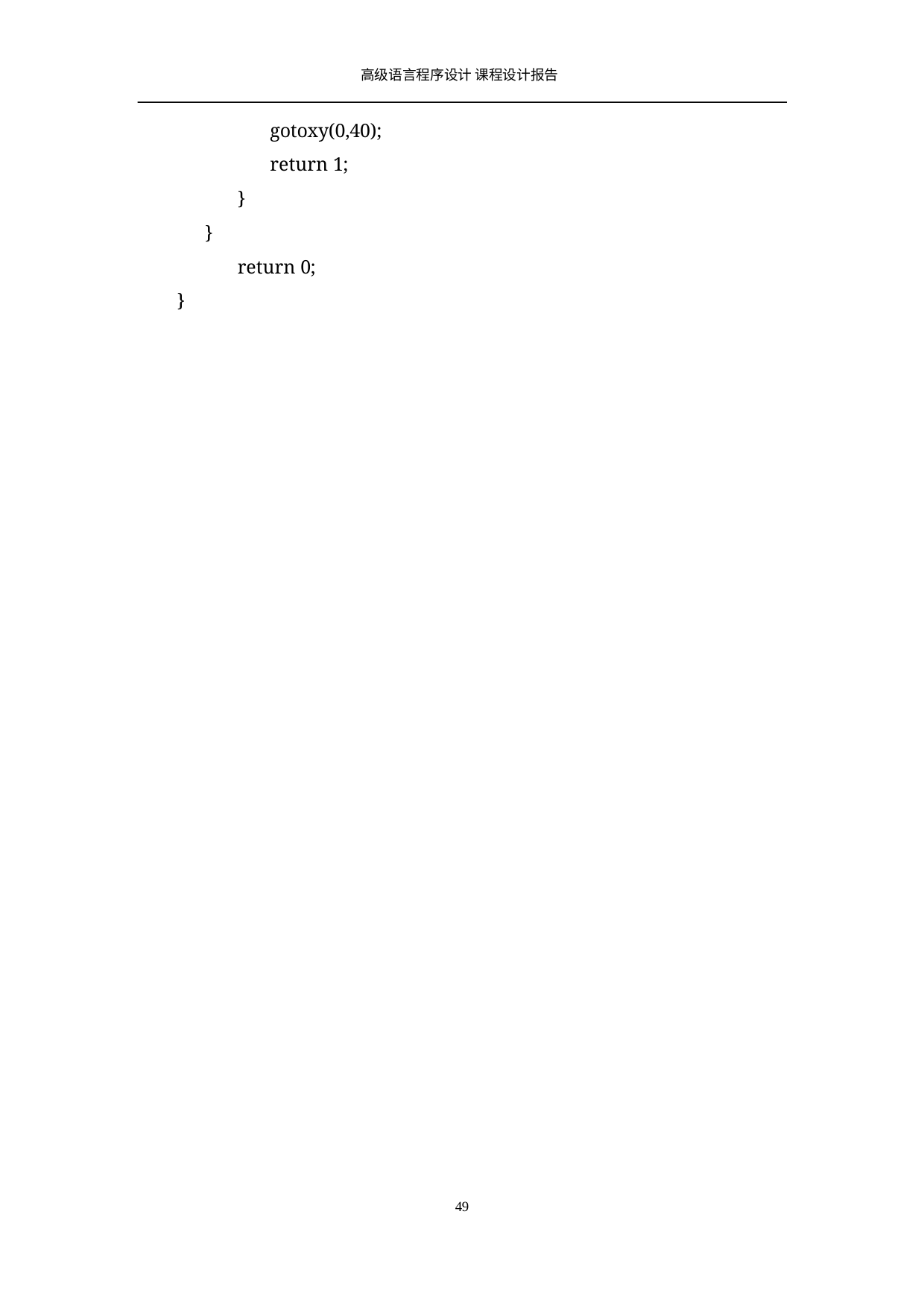

高级语言程序设计 课程设计报告

gotoxy(0,40); return 1;
}
}
return 0;
}
49